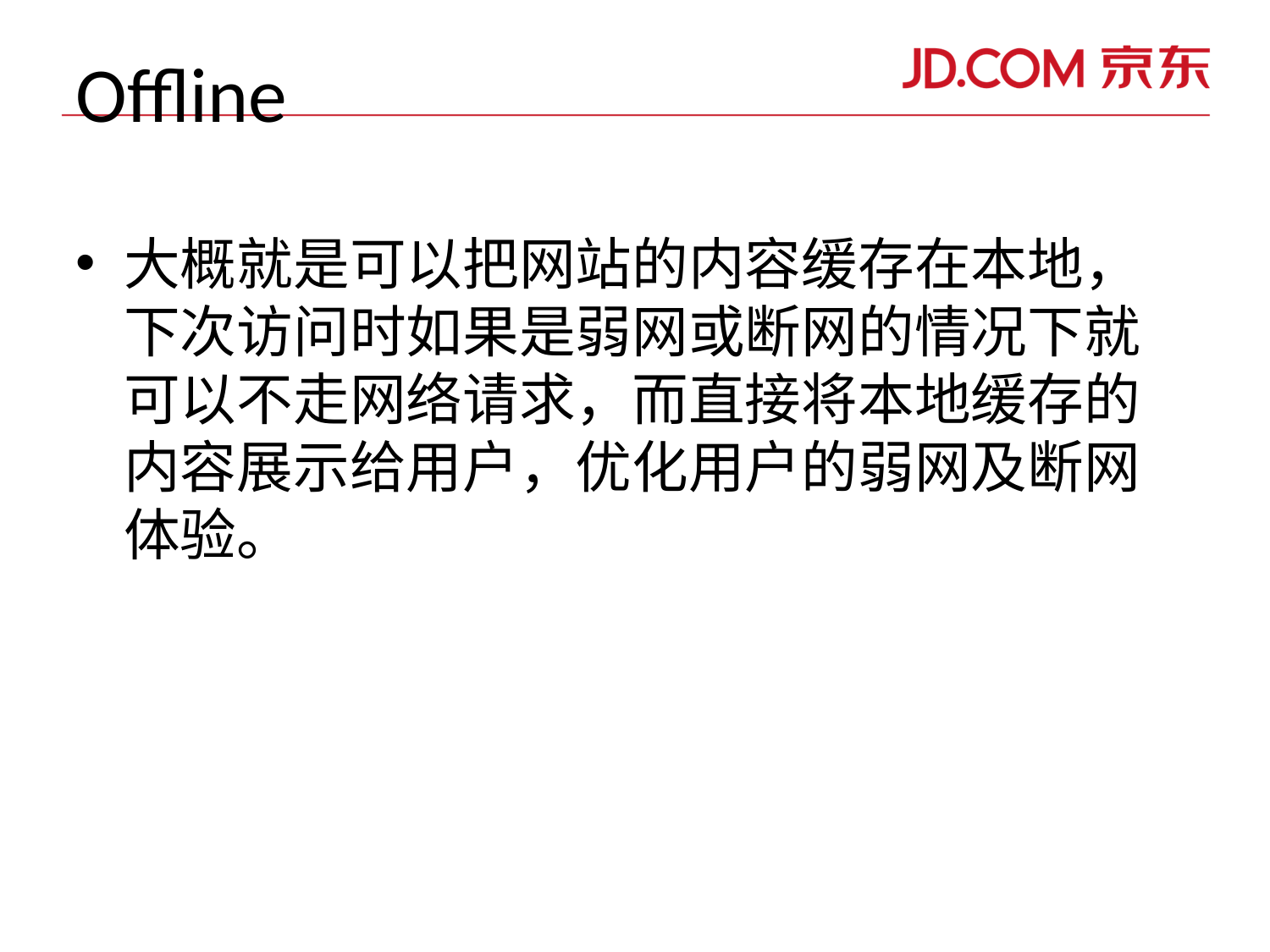

Offline
大概就是可以把网站的内容缓存在本地，下次访问时如果是弱网或断网的情况下就可以不走网络请求，而直接将本地缓存的内容展示给用户，优化用户的弱网及断网体验。